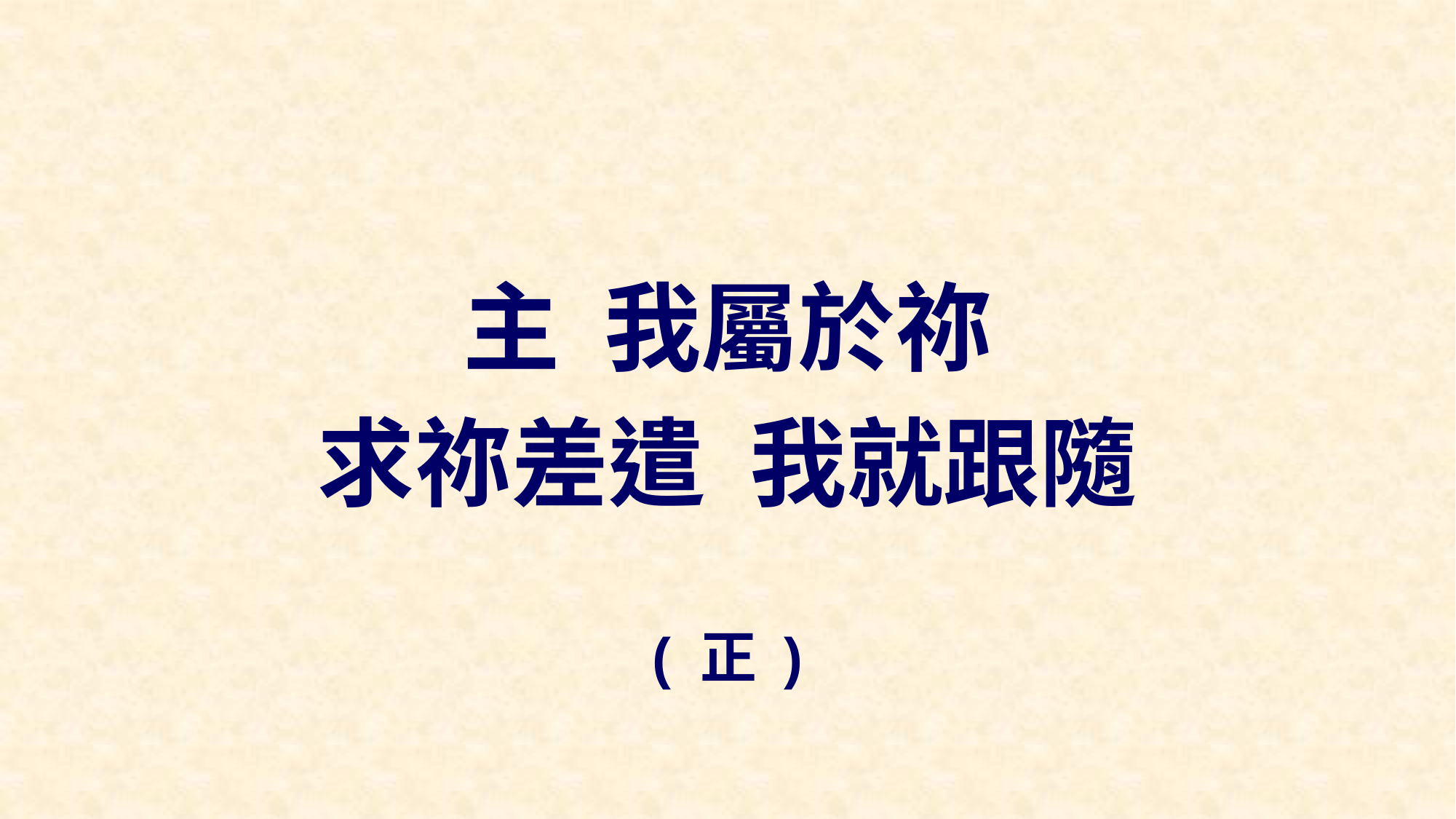

主  我屬於祢
求祢差遣  我就跟隨
( 正 )